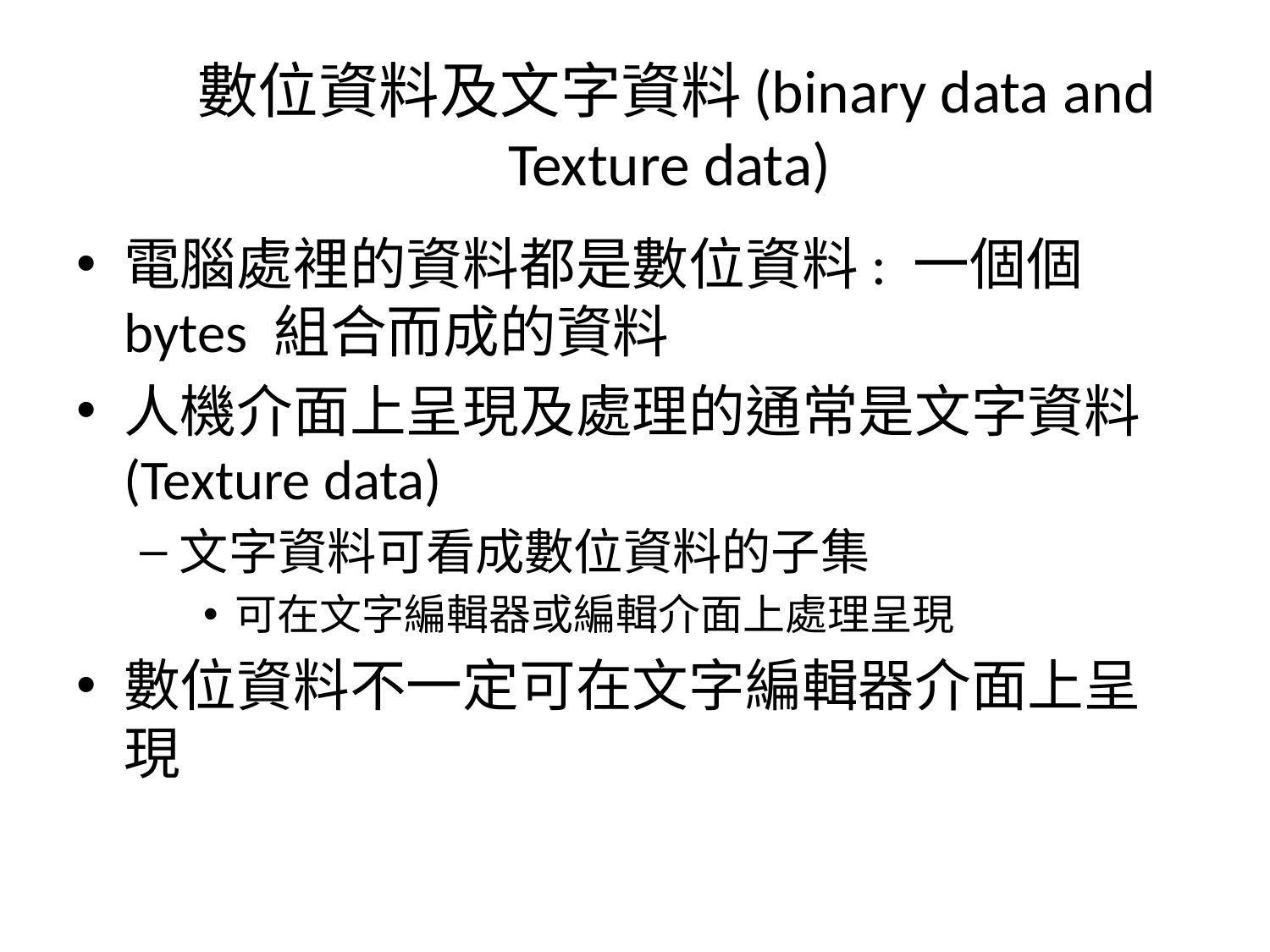

# 數位資料及文字資料(binary data and Texture data)
電腦處裡的資料都是數位資料: 一個個 bytes 組合而成的資料
人機介面上呈現及處理的通常是文字資料(Texture data)
文字資料可看成數位資料的子集
可在文字編輯器或編輯介面上處理呈現
數位資料不一定可在文字編輯器介面上呈現